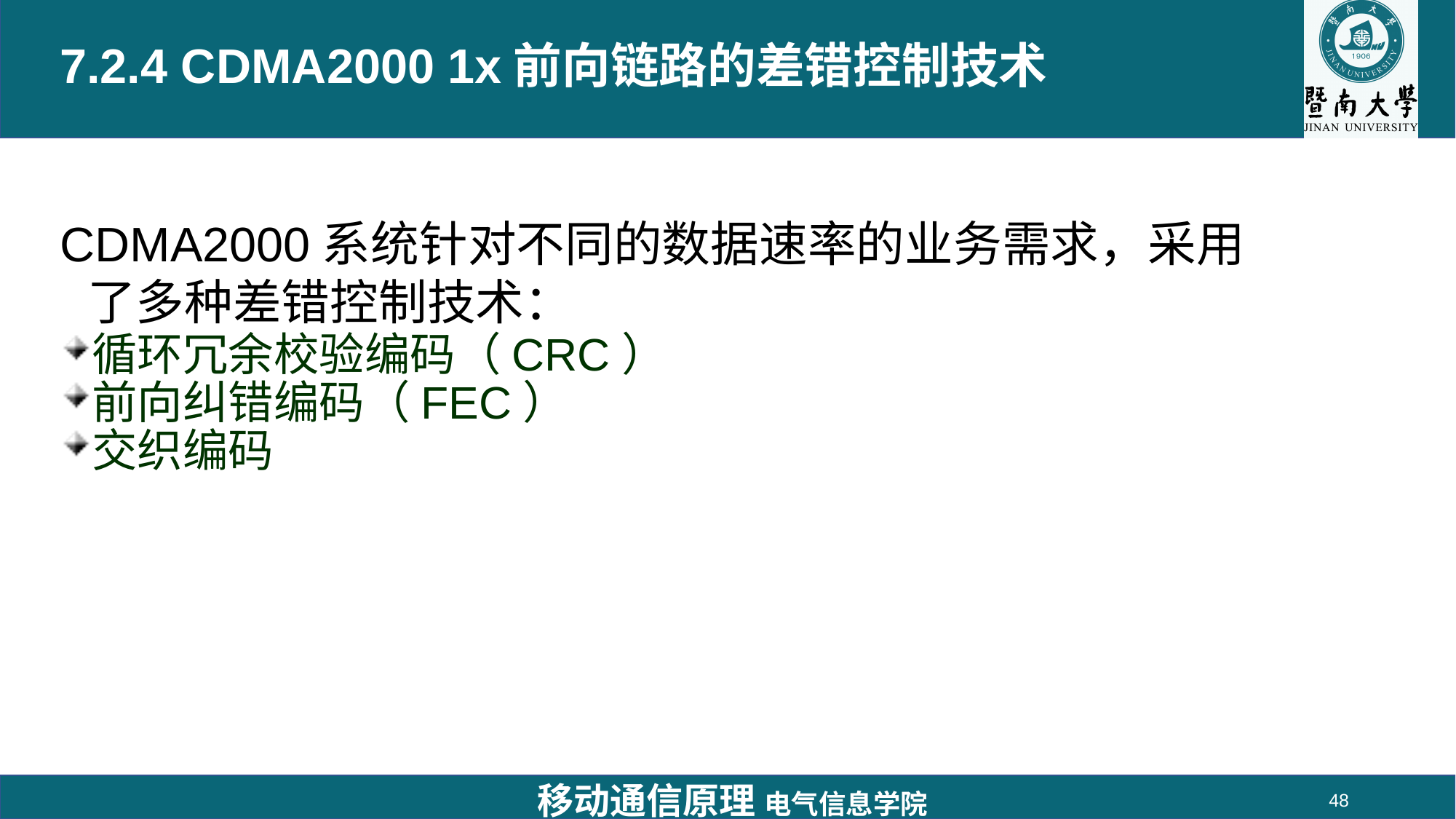

# 7.2.4 CDMA2000 1x前向链路的差错控制技术
CDMA2000系统针对不同的数据速率的业务需求，采用了多种差错控制技术：
循环冗余校验编码（CRC）
前向纠错编码（FEC）
交织编码
移动通信原理 电气信息学院
48